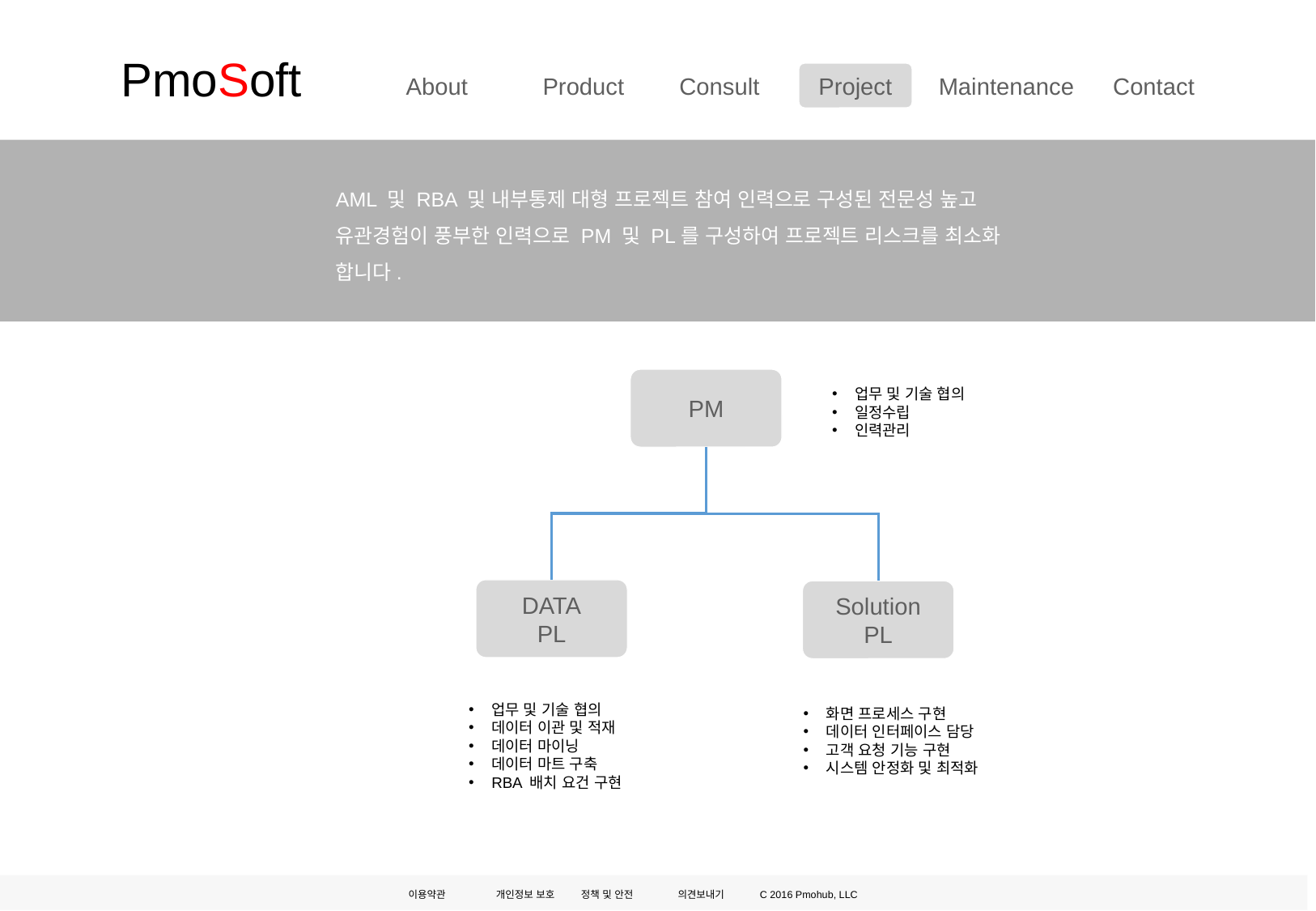

PmoSoft
About
Product
Consult
Project
Maintenance
Contact

AML 및 RBA 및 내부통제 대형 프로젝트 참여 인력으로 구성된 전문성 높고 유관경험이 풍부한 인력으로 PM 및 PL를 구성하여 프로젝트 리스크를 최소화 합니다.
PM
업무 및 기술 협의
일정수립
인력관리
DATA
PL
Solution
PL
업무 및 기술 협의
데이터 이관 및 적재
데이터 마이닝
데이터 마트 구축
RBA 배치 요건 구현
화면 프로세스 구현
데이터 인터페이스 담당
고객 요청 기능 구현
시스템 안정화 및 최적화

이용약관
개인정보 보호
정책 및 안전
의견보내기
C 2016 Pmohub, LLC